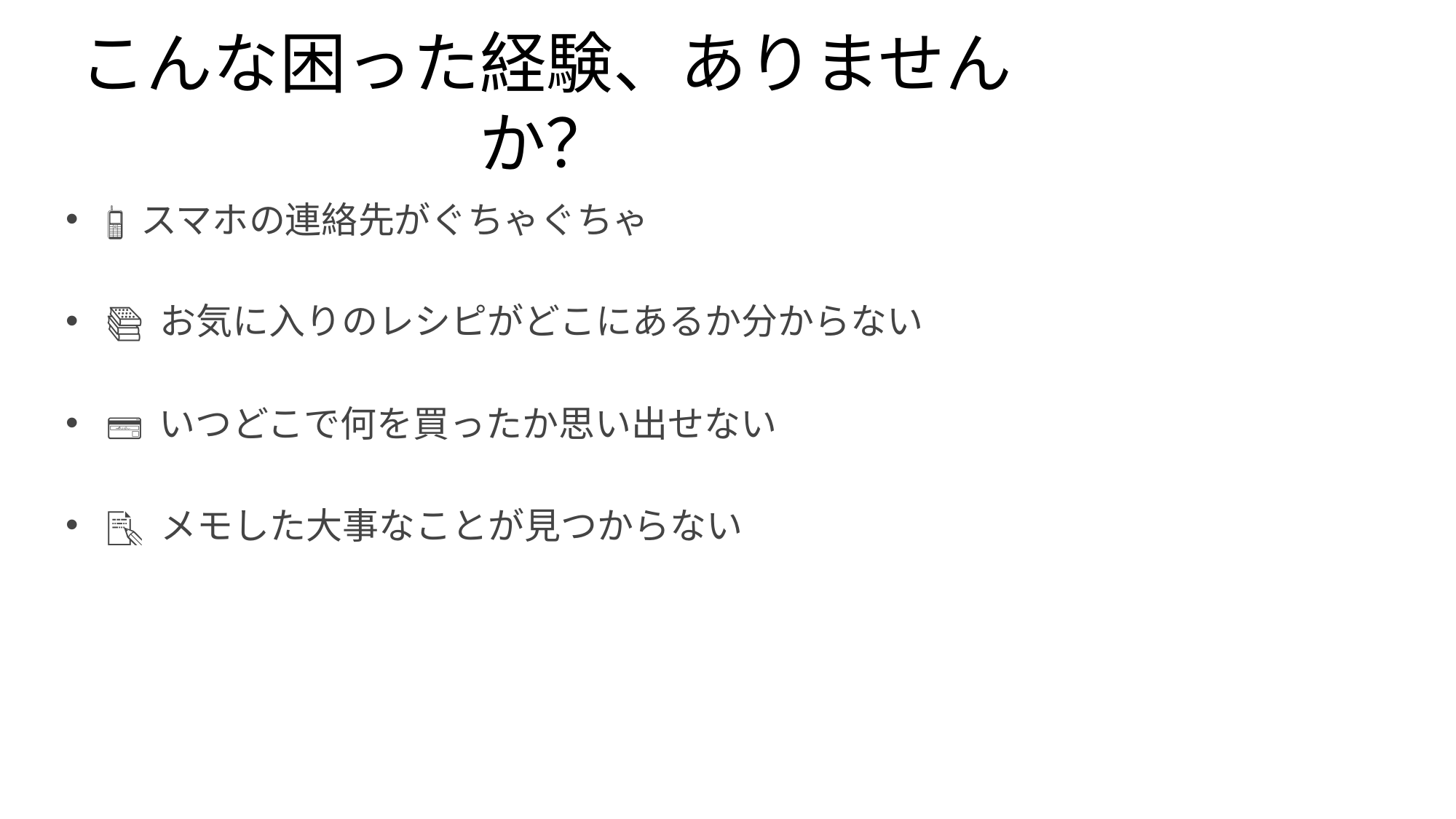

# こんな困った経験、ありませんか？
📱 スマホの連絡先がぐちゃぐちゃ

📚 お気に入りのレシピがどこにあるか分からない

💳 いつどこで何を買ったか思い出せない

📝 メモした大事なことが見つからない